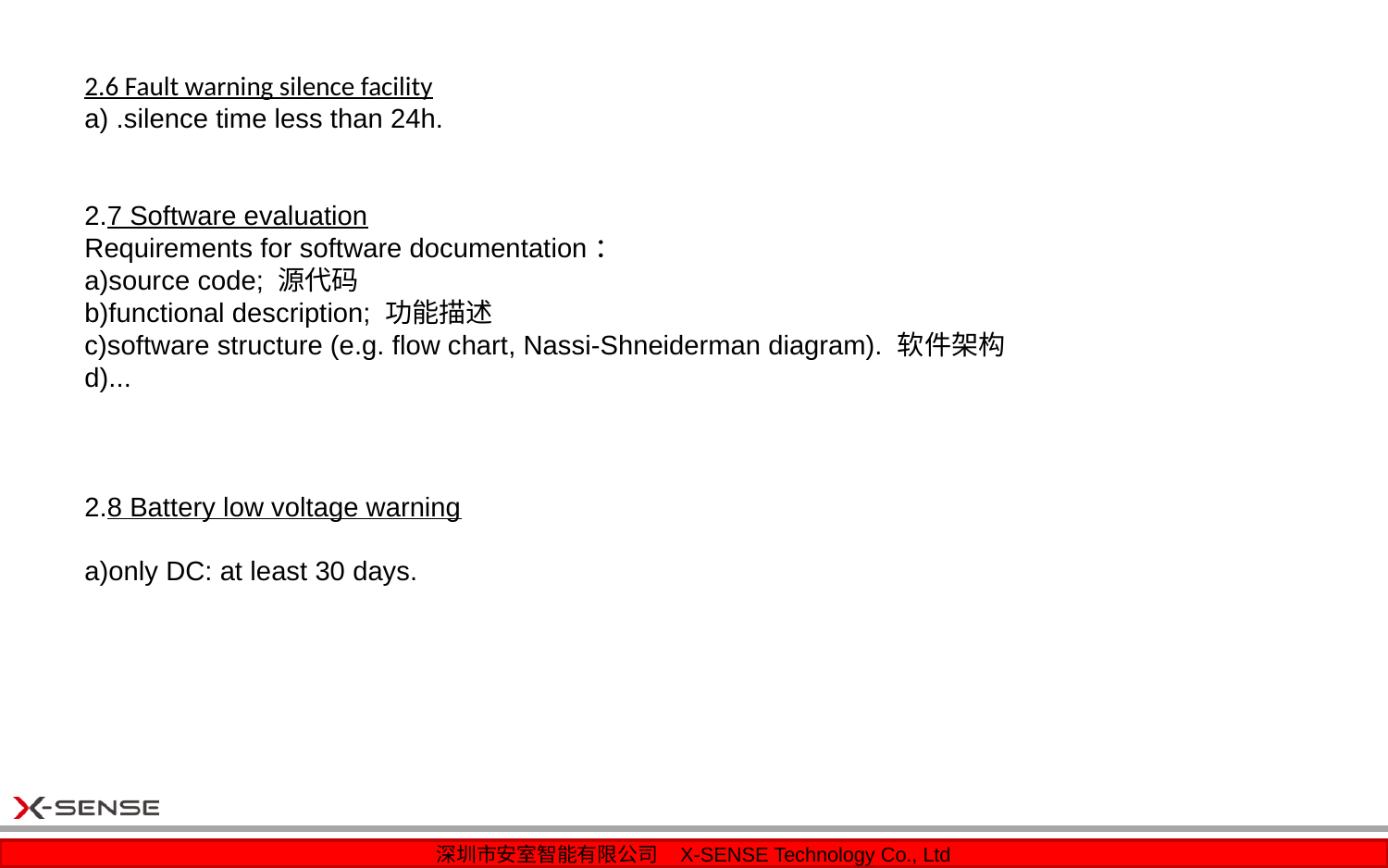

2.6 Fault warning silence facility
a) .silence time less than 24h.
2.7 Software evaluation
Requirements for software documentation：
a)source code; 源代码
b)functional description; 功能描述
c)software structure (e.g. flow chart, Nassi-Shneiderman diagram). 软件架构
d)...
2.8 Battery low voltage warning
a)only DC: at least 30 days.